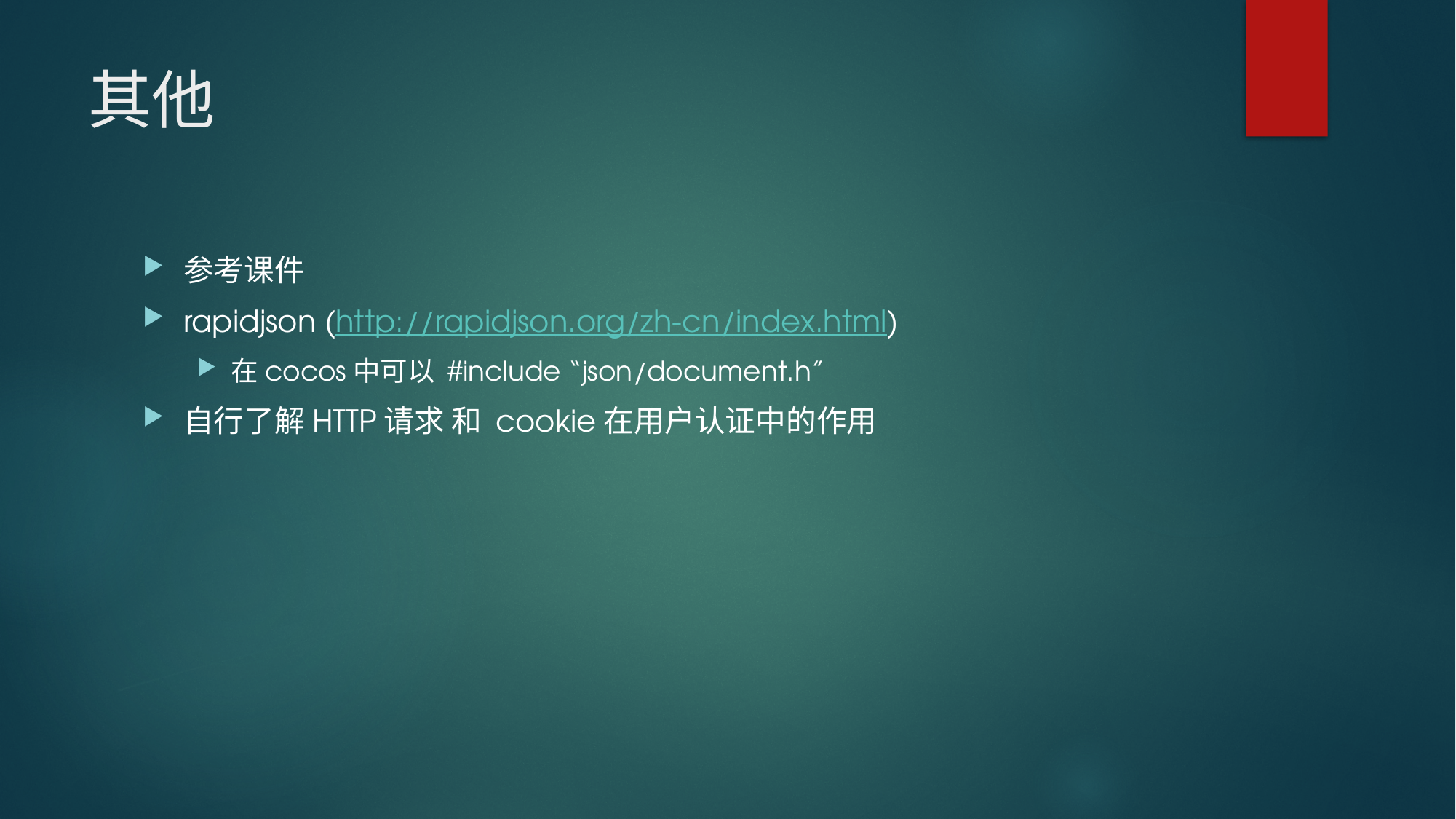

# 其他
参考课件
rapidjson (http://rapidjson.org/zh-cn/index.html)
在cocos中可以 #include “json/document.h”
自行了解HTTP请求 和 cookie在用户认证中的作用